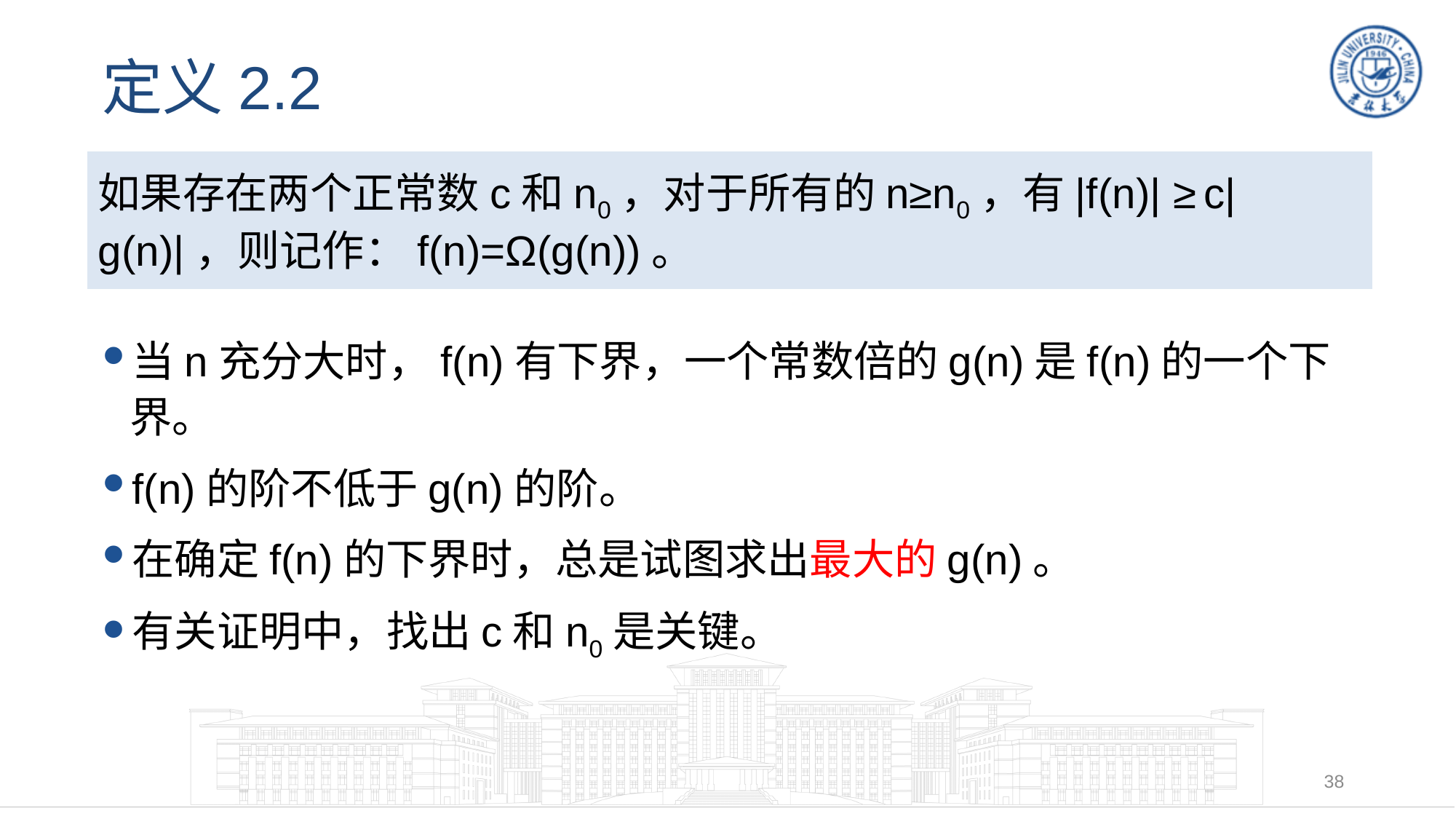

# 定义2.2
如果存在两个正常数c和n0，对于所有的n≥n0，有|f(n)| ≥ c|g(n)|，则记作：f(n)=Ω(g(n))。
当n充分大时，f(n)有下界，一个常数倍的g(n)是f(n)的一个下界。
f(n)的阶不低于g(n)的阶。
在确定f(n)的下界时，总是试图求出最大的g(n)。
有关证明中，找出c和n0是关键。
38